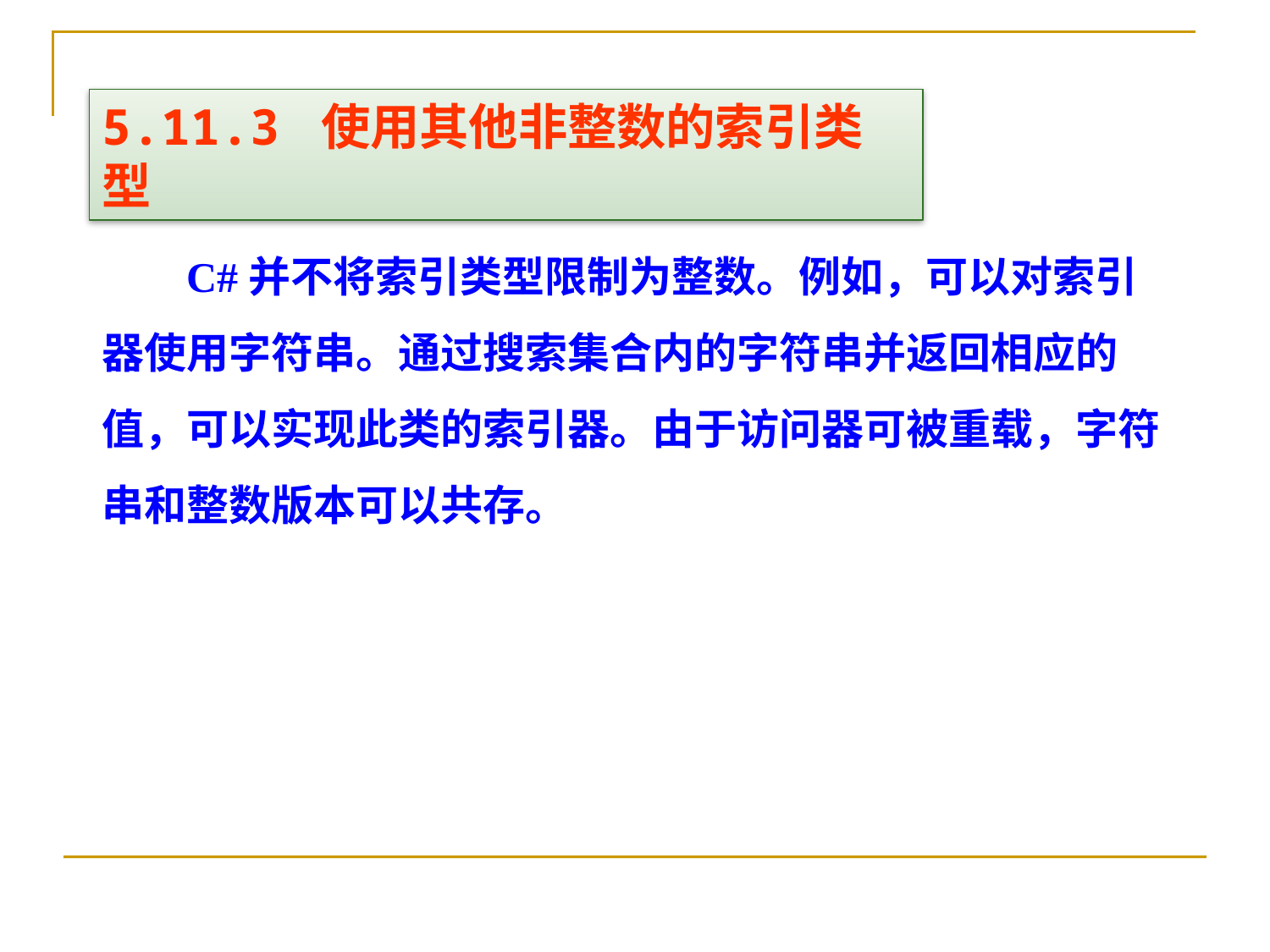

5.11.3 使用其他非整数的索引类型
        C#并不将索引类型限制为整数。例如，可以对索引器使用字符串。通过搜索集合内的字符串并返回相应的值，可以实现此类的索引器。由于访问器可被重载，字符串和整数版本可以共存。